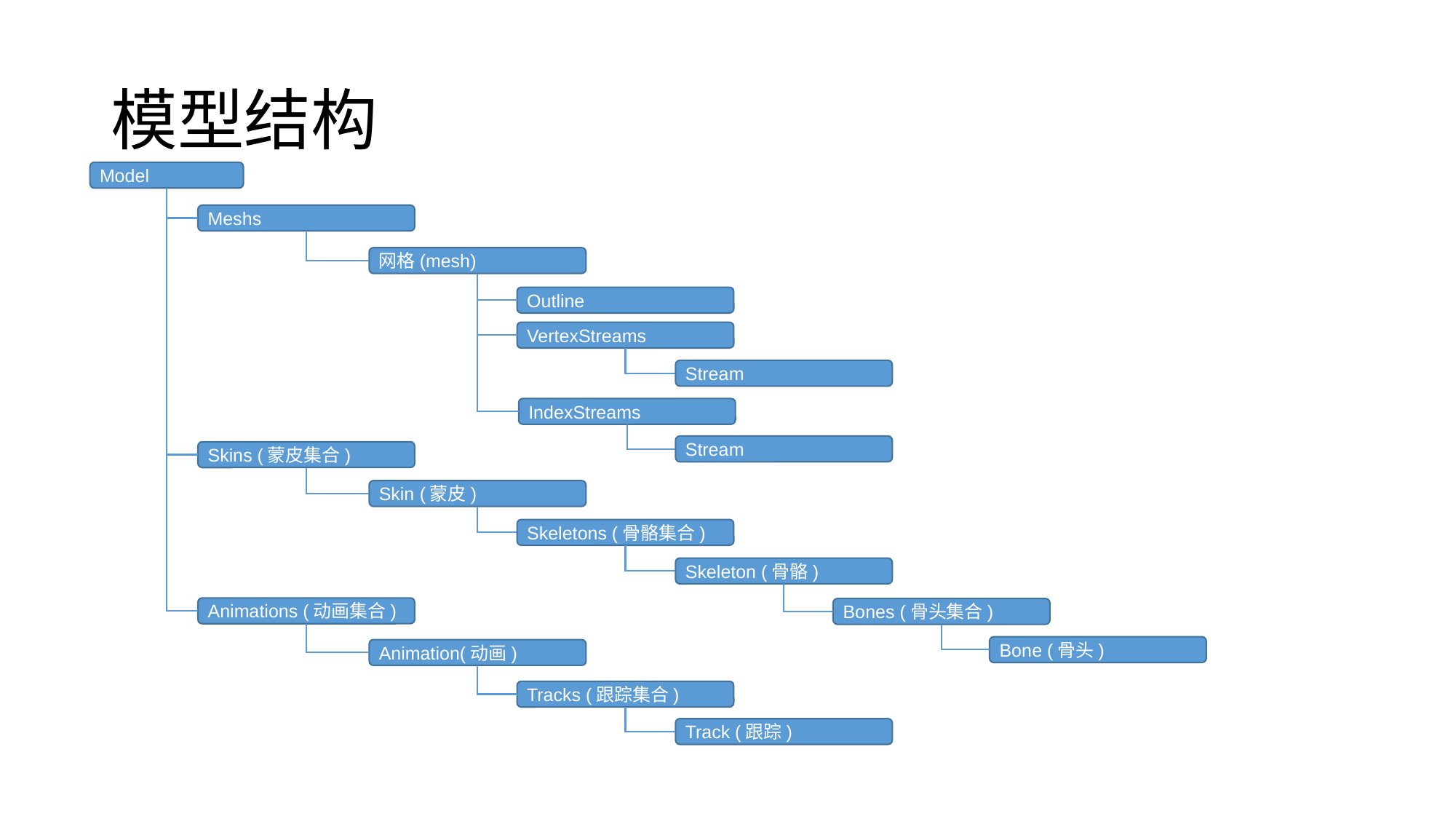

# 模型结构
Model
Meshs
网格(mesh)
Outline
VertexStreams
Stream
IndexStreams
Stream
Skins (蒙皮集合)
Skin (蒙皮)
Skeletons (骨骼集合)
Skeleton (骨骼)
Animations (动画集合)
Bones (骨头集合)
Bone (骨头)
Animation(动画)
Tracks (跟踪集合)
Track (跟踪)